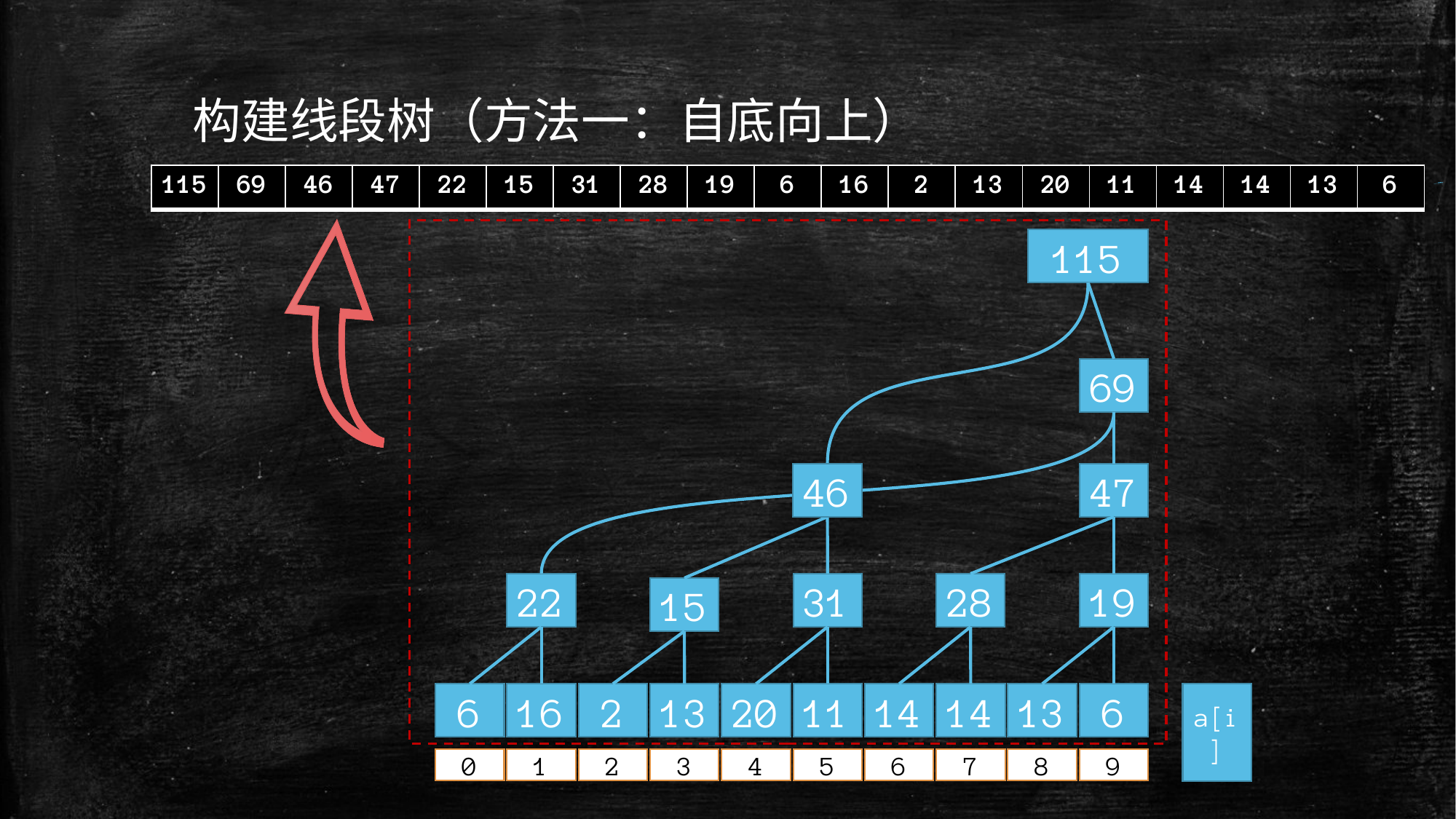

# 构建线段树（方法一：自底向上）
| 115 | 69 | 46 | 47 | 22 | 15 | 31 | 28 | 19 | 6 | 16 | 2 | 13 | 20 | 11 | 14 | 14 | 13 | 6 |
| --- | --- | --- | --- | --- | --- | --- | --- | --- | --- | --- | --- | --- | --- | --- | --- | --- | --- | --- |

115

69
46
47
22
31
28
19
15
6
16
2
13
20
11
14
14
13
6
a[i]
0
1
2
3
4
5
6
7
8
9